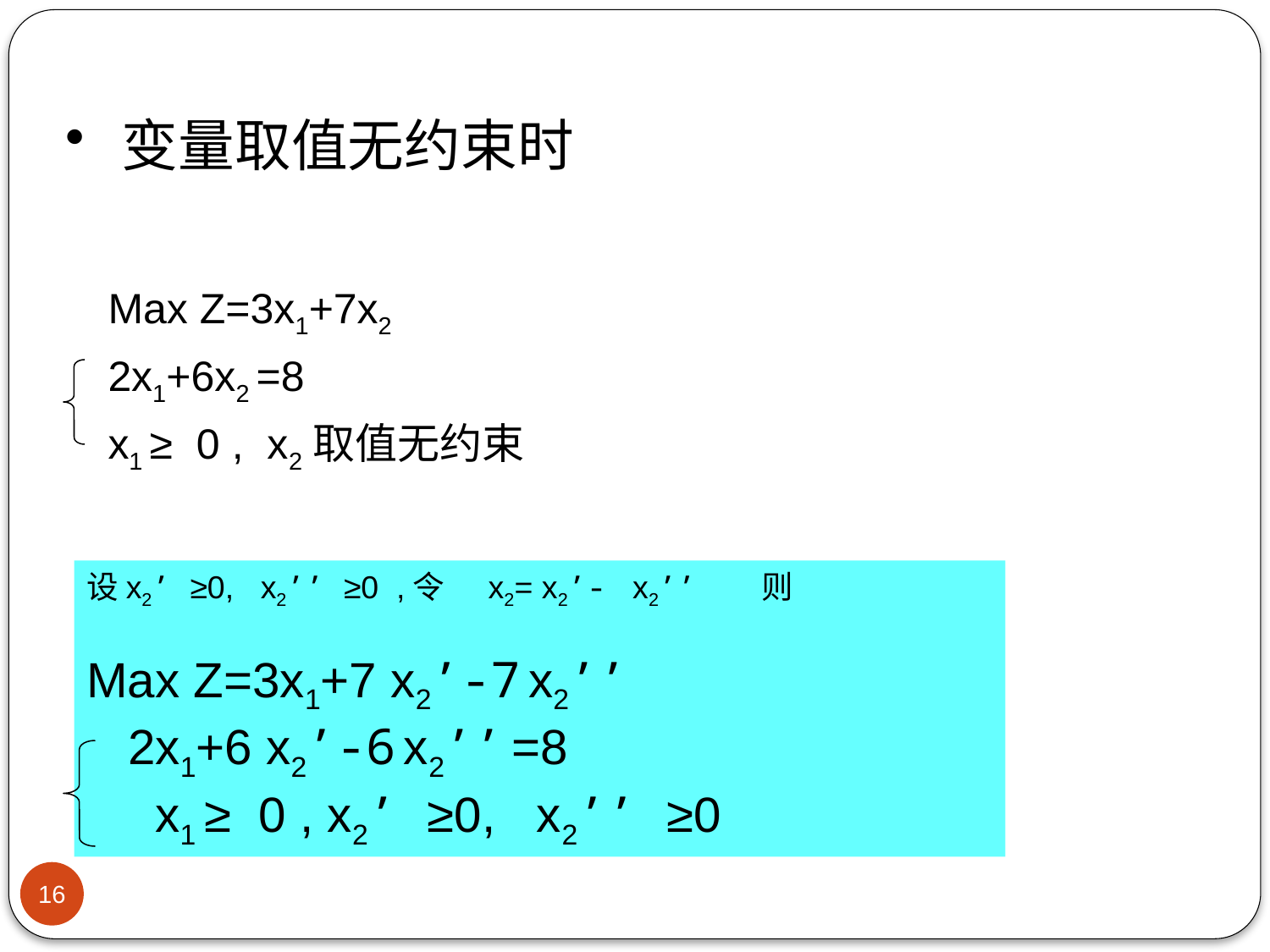

# 变量取值无约束时
Max Z=3x1+7x2
2x1+6x2 =8
x1 ≥  0 ,  x2取值无约束

设x2’ ≥0,   x2’’ ≥0  ,令     x2= x2’-   x2’’   则

Max Z=3x1+7 x2’-7 x2’’
   2x1+6 x2’-6 x2’’ =8
     x1 ≥  0 , x2’ ≥0,   x2’’ ≥0

16